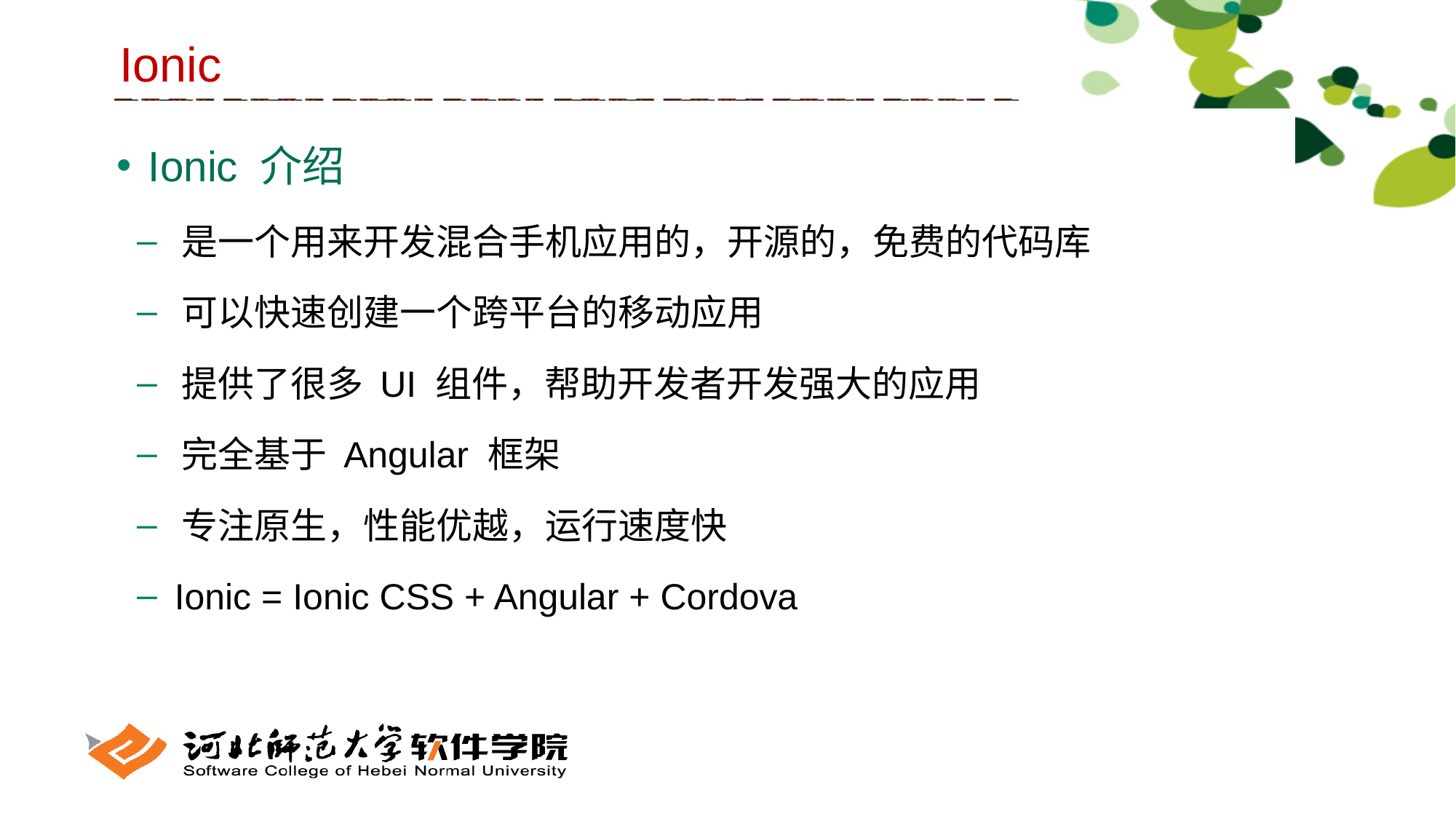

Ionic
 Ionic 介绍
 是一个用来开发混合手机应用的，开源的，免费的代码库
 可以快速创建一个跨平台的移动应用
 提供了很多 UI 组件，帮助开发者开发强大的应用
 完全基于 Angular 框架
 专注原生，性能优越，运行速度快
 Ionic = Ionic CSS + Angular + Cordova